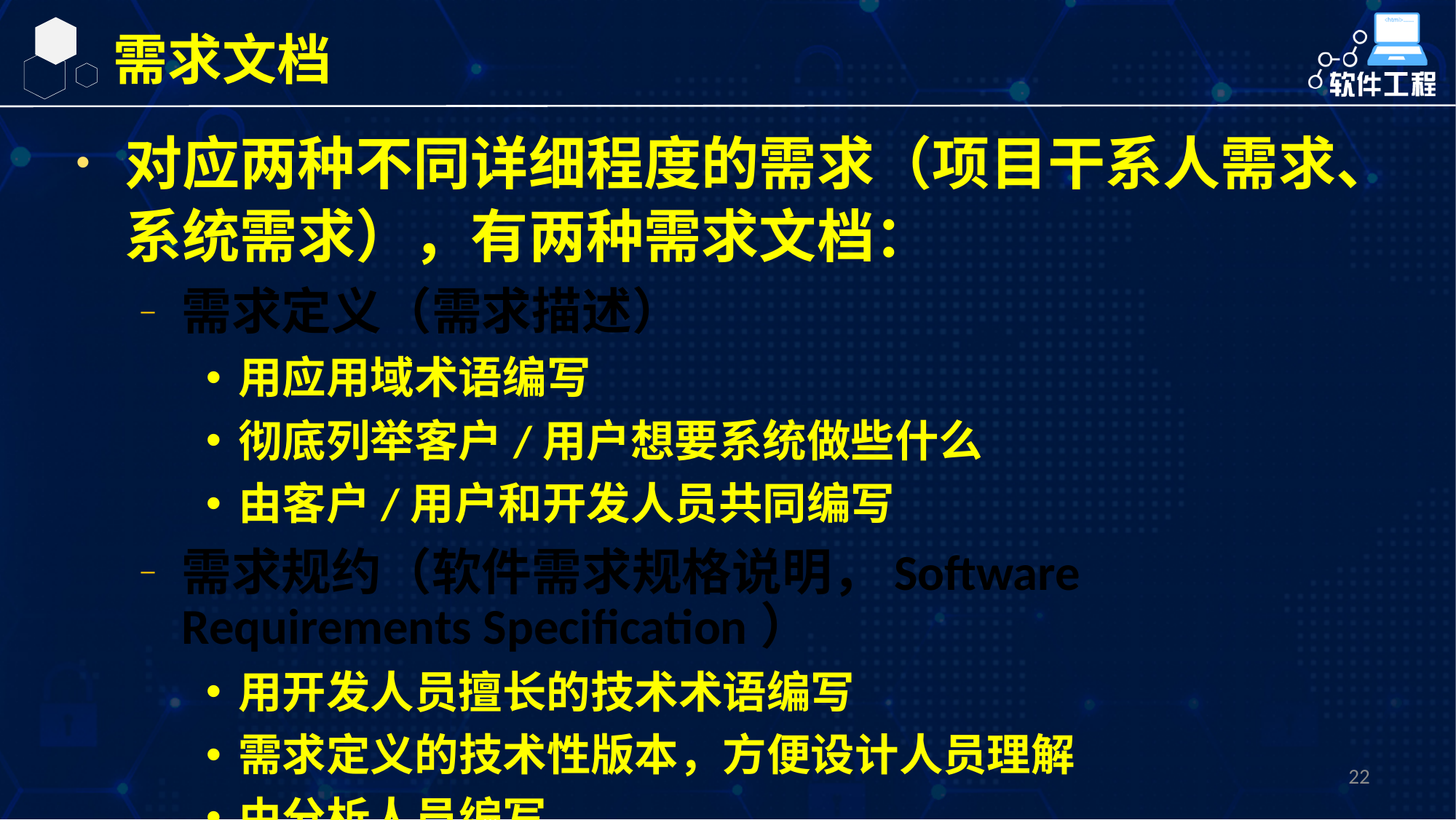

需求文档
对应两种不同详细程度的需求（项目干系人需求、系统需求），有两种需求文档：
需求定义（需求描述）
用应用域术语编写
彻底列举客户/用户想要系统做些什么
由客户/用户和开发人员共同编写
需求规约（软件需求规格说明，Software Requirements Specification）
用开发人员擅长的技术术语编写
需求定义的技术性版本，方便设计人员理解
由分析人员编写
22